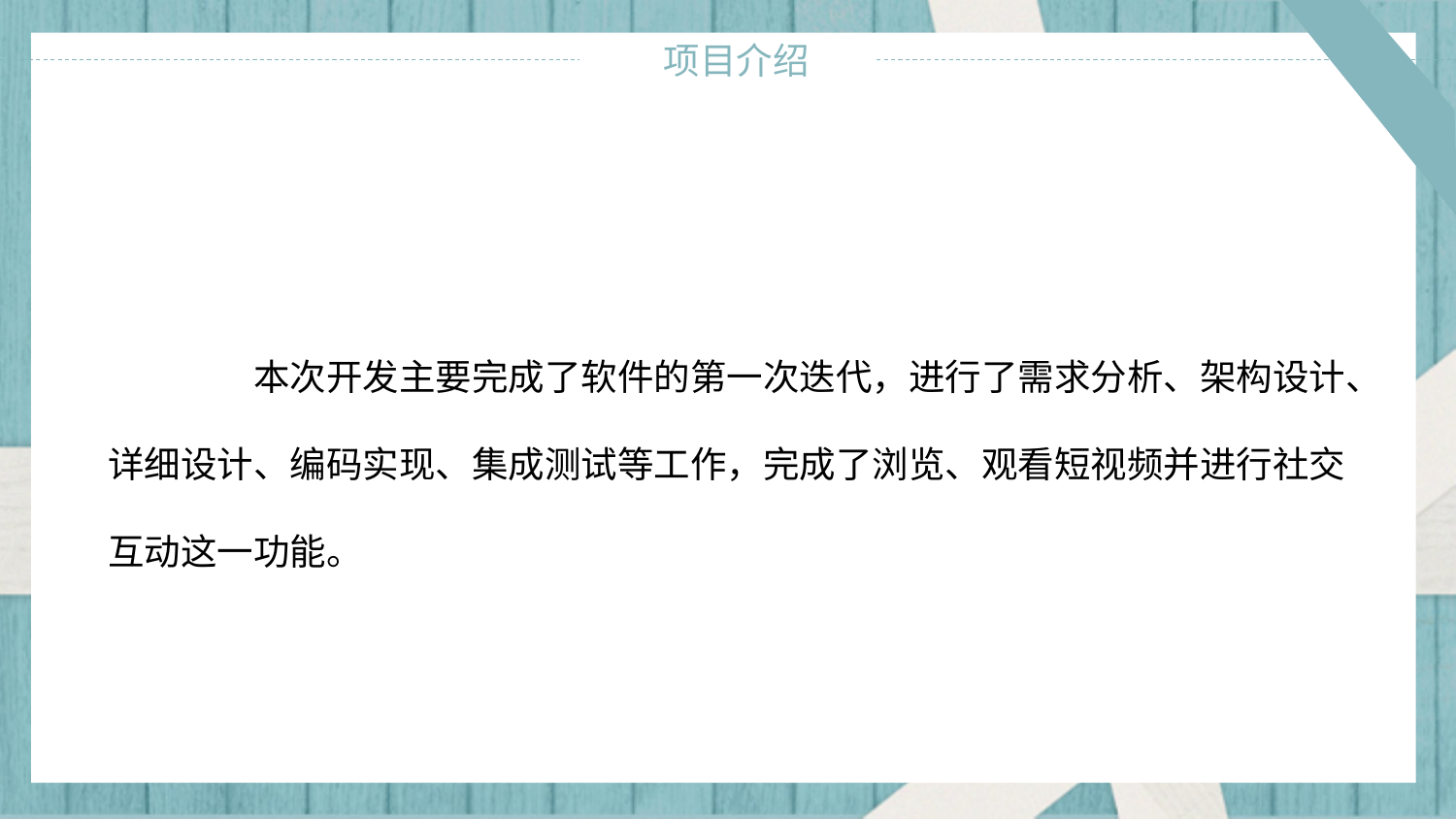

本次开发主要完成了软件的第一次迭代，进行了需求分析、架构设计、详细设计、编码实现、集成测试等工作，完成了浏览、观看短视频并进行社交互动这一功能。